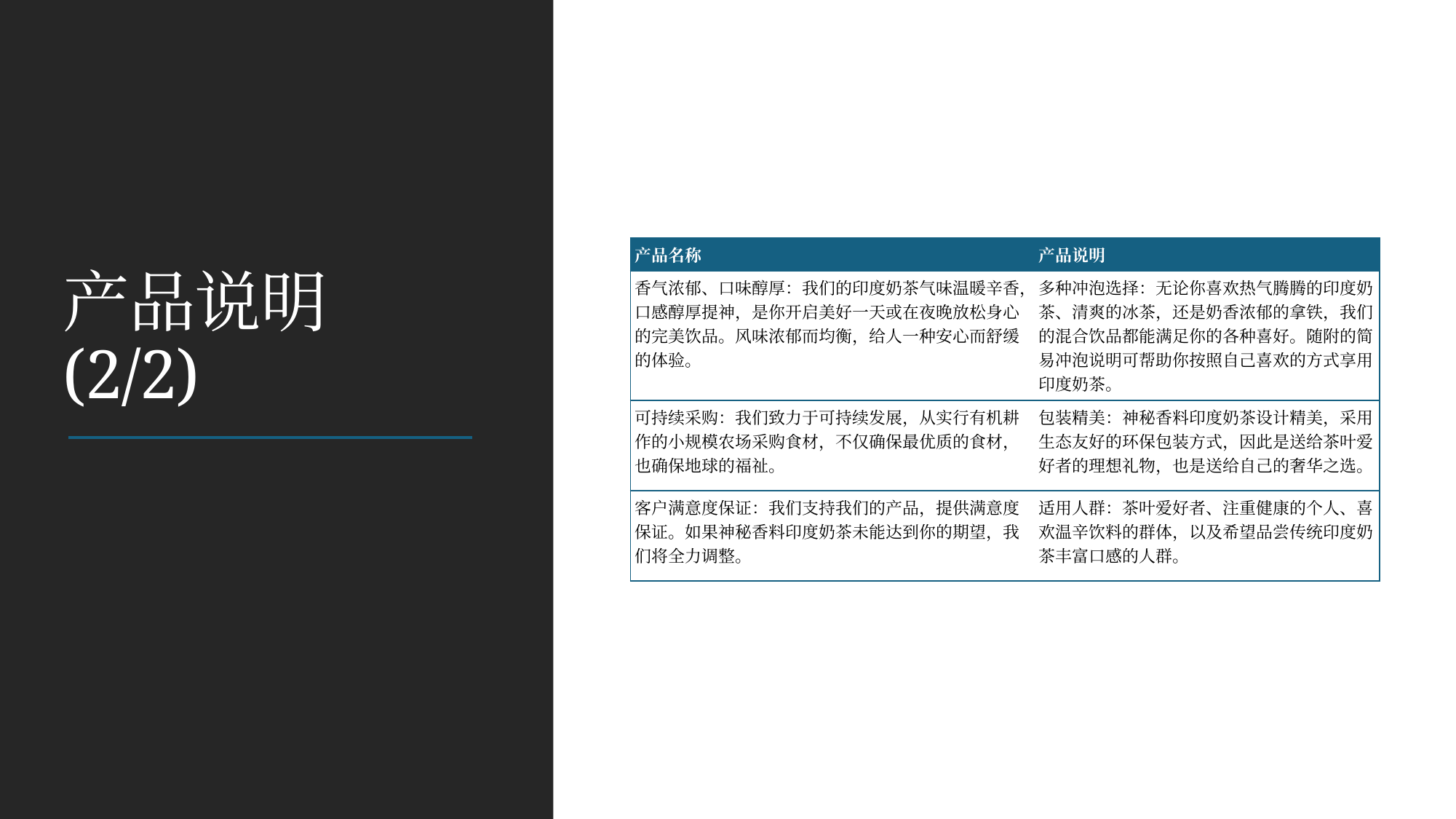

# 产品说明 (2/2)
| 产品名称 | 产品说明 |
| --- | --- |
| 香气浓郁、口味醇厚：我们的印度奶茶气味温暖辛香，口感醇厚提神，是你开启美好一天或在夜晚放松身心的完美饮品。风味浓郁而均衡，给人一种安心而舒缓的体验。 | 多种冲泡选择：无论你喜欢热气腾腾的印度奶茶、清爽的冰茶，还是奶香浓郁的拿铁，我们的混合饮品都能满足你的各种喜好。随附的简易冲泡说明可帮助你按照自己喜欢的方式享用印度奶茶。 |
| 可持续采购：我们致力于可持续发展，从实行有机耕作的小规模农场采购食材，不仅确保最优质的食材，也确保地球的福祉。 | 包装精美：神秘香料印度奶茶设计精美，采用生态友好的环保包装方式，因此是送给茶叶爱好者的理想礼物，也是送给自己的奢华之选。 |
| 客户满意度保证：我们支持我们的产品，提供满意度保证。如果神秘香料印度奶茶未能达到你的期望，我们将全力调整。 | 适用人群：茶叶爱好者、注重健康的个人、喜欢温辛饮料的群体，以及希望品尝传统印度奶茶丰富口感的人群。 |